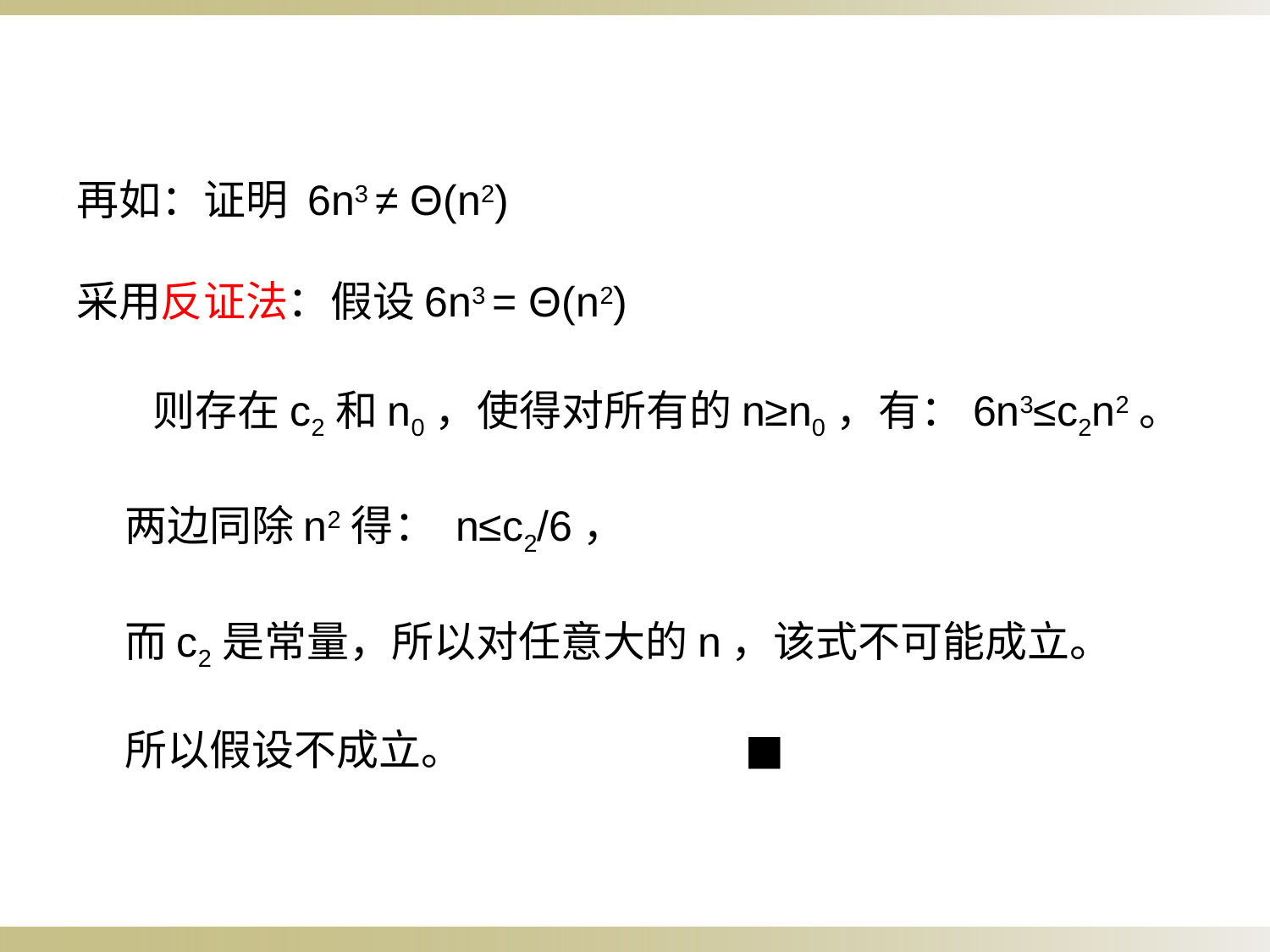

再如：证明 6n3 ≠ Θ(n2)
采用反证法：假设6n3 = Θ(n2)
       则存在c2和n0，使得对所有的n≥n0，有：6n3≤c2n2。
    两边同除n2得： n≤c2/6，
    而c2是常量，所以对任意大的n，该式不可能成立。
    所以假设不成立。                              █